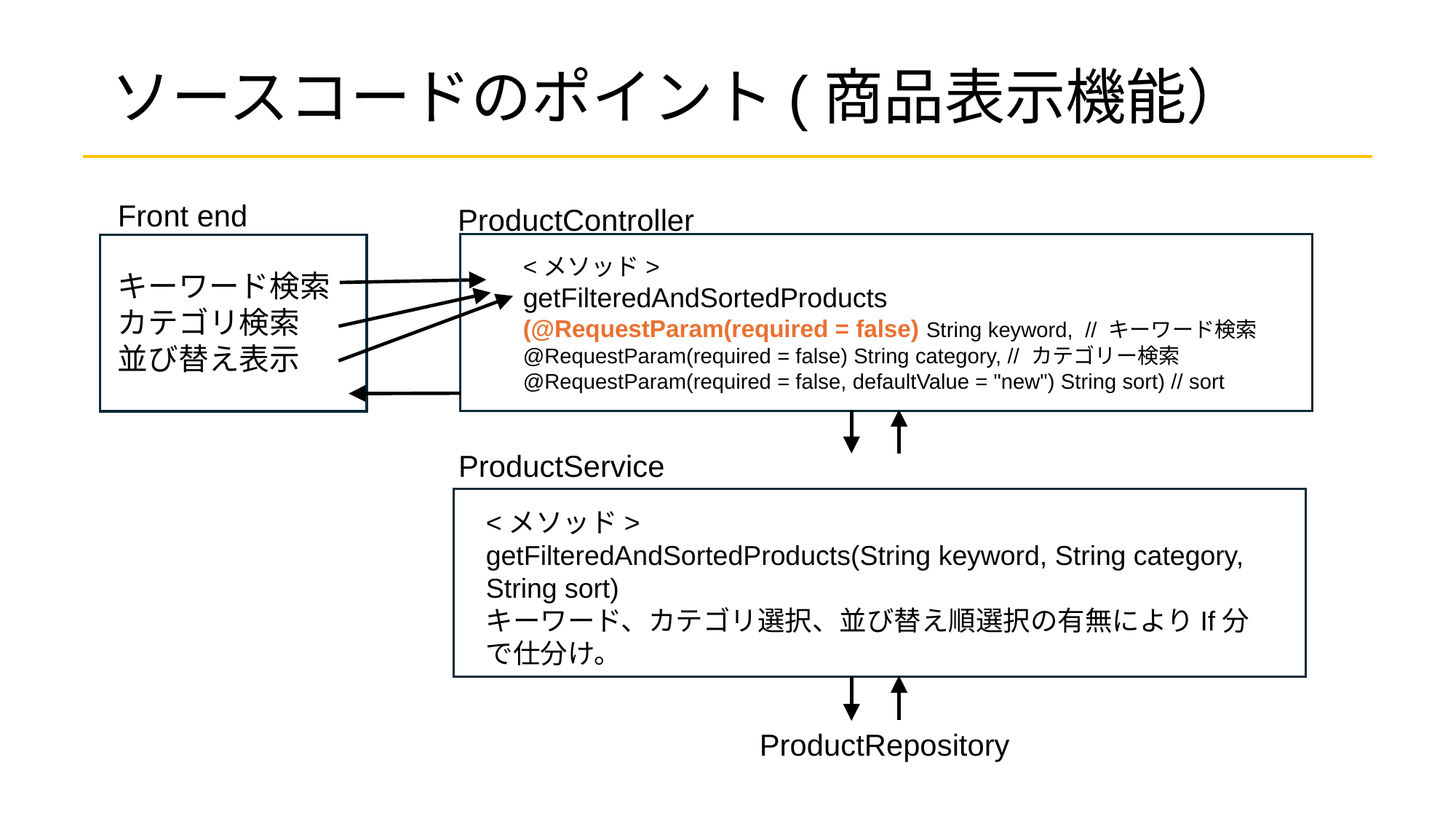

# ソースコードのポイント(商品表示機能）
Front end
ProductController

<メソッド>
getFilteredAndSortedProducts
(@RequestParam(required = false) String keyword,  // キーワード検索
@RequestParam(required = false) String category, // カテゴリー検索
@RequestParam(required = false, defaultValue = "new") String sort) // sort
キーワード検索
カテゴリ検索
並び替え表示
ProductService

<メソッド>
getFilteredAndSortedProducts(String keyword, String category, String sort)
キーワード、カテゴリ選択、並び替え順選択の有無によりIf分で仕分け。
ProductRepository